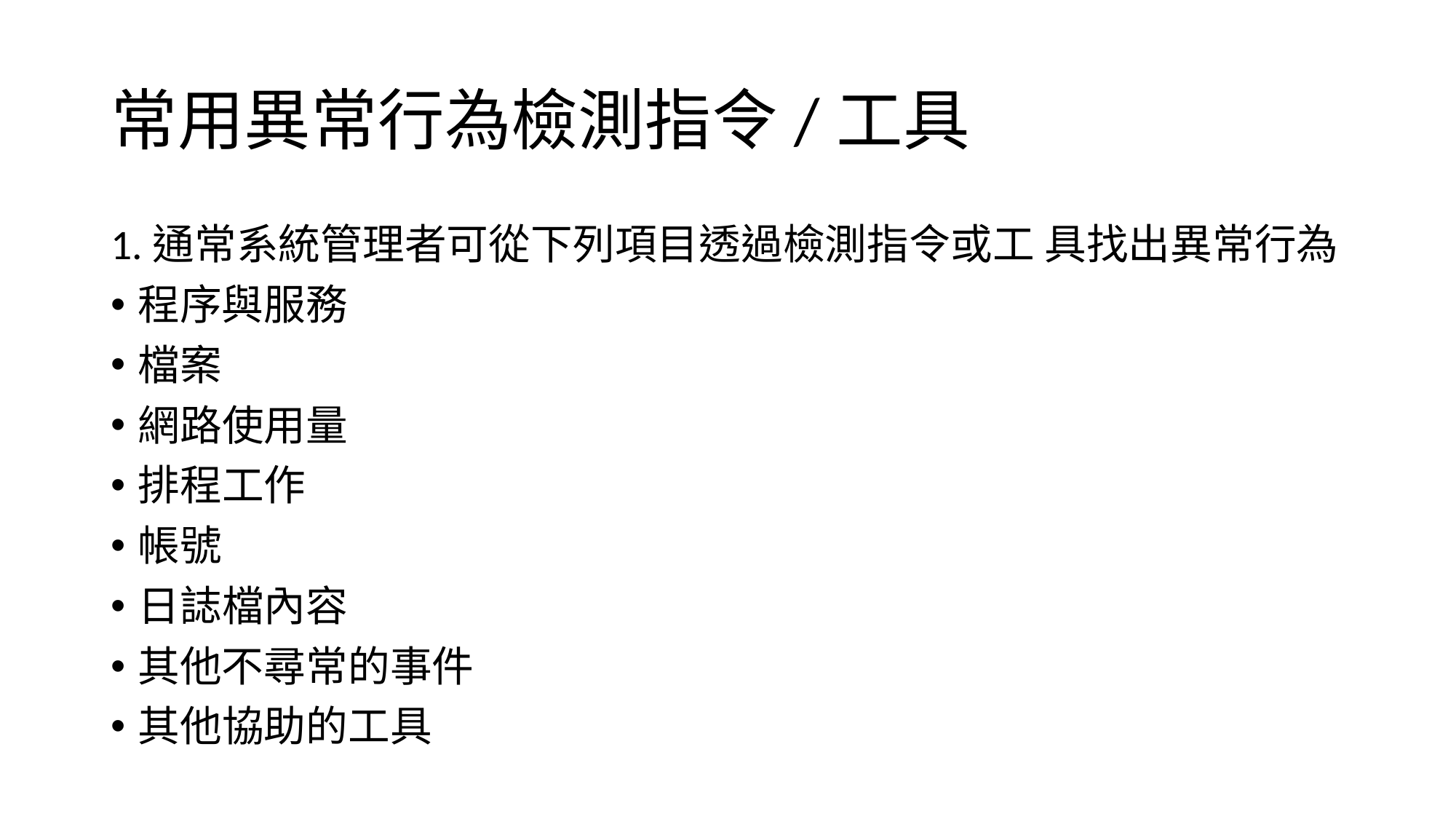

# 常用異常行為檢測指令/工具
1.通常系統管理者可從下列項目透過檢測指令或工 具找出異常行為
程序與服務
檔案
網路使用量
排程工作
帳號
日誌檔內容
其他不尋常的事件
其他協助的工具